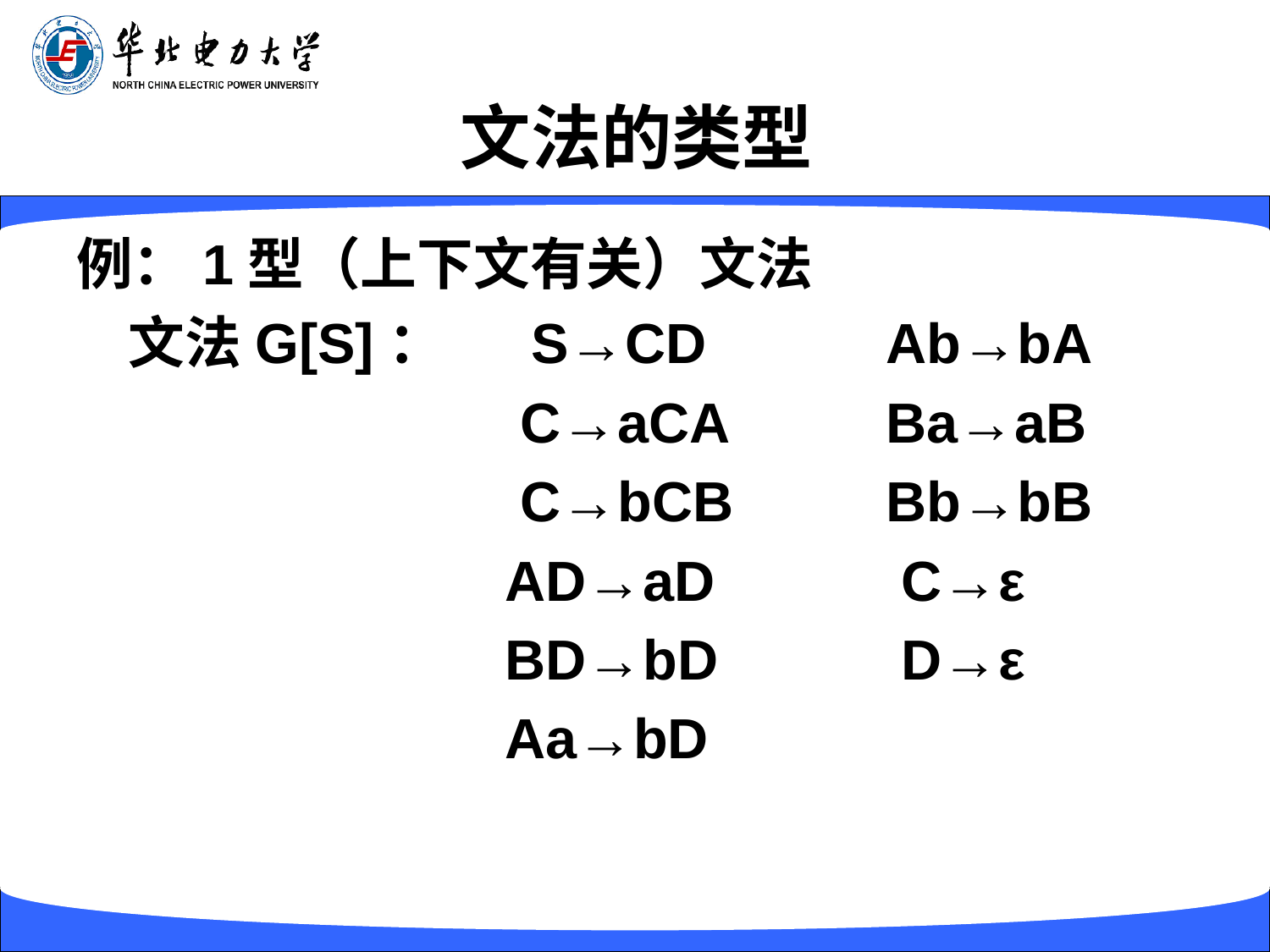

# 文法的类型
例：1型（上下文有关）文法
   文法G[S]：	 S→CD		Ab→bA
				 C→aCA		Ba→aB
				 C→bCB		Bb→bB
				AD→aD		 C→ε
				BD→bD		 D→ε
				Aa→bD